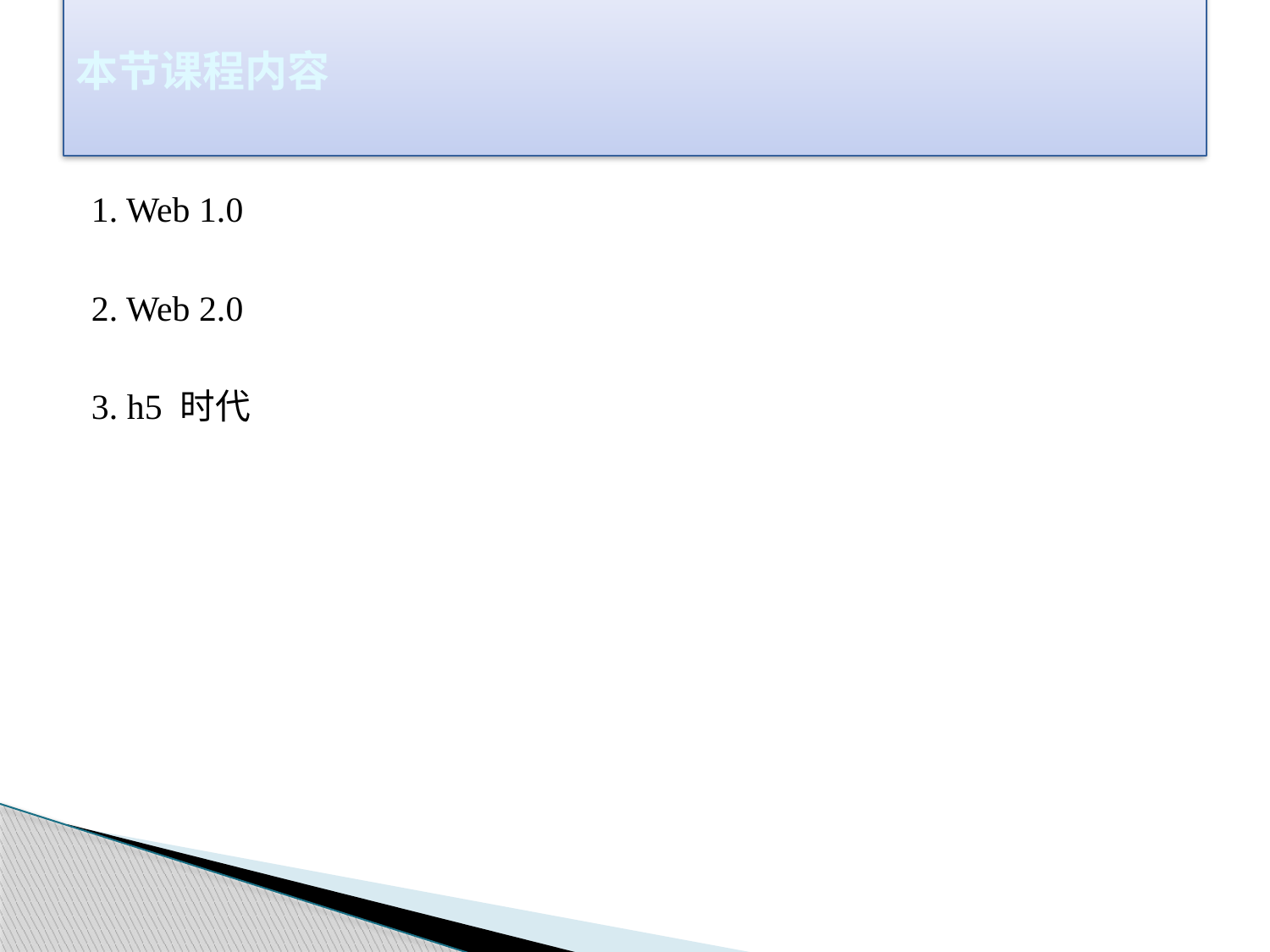

# 本节课程内容

1. Web 1.0

2. Web 2.0

3. h5 时代